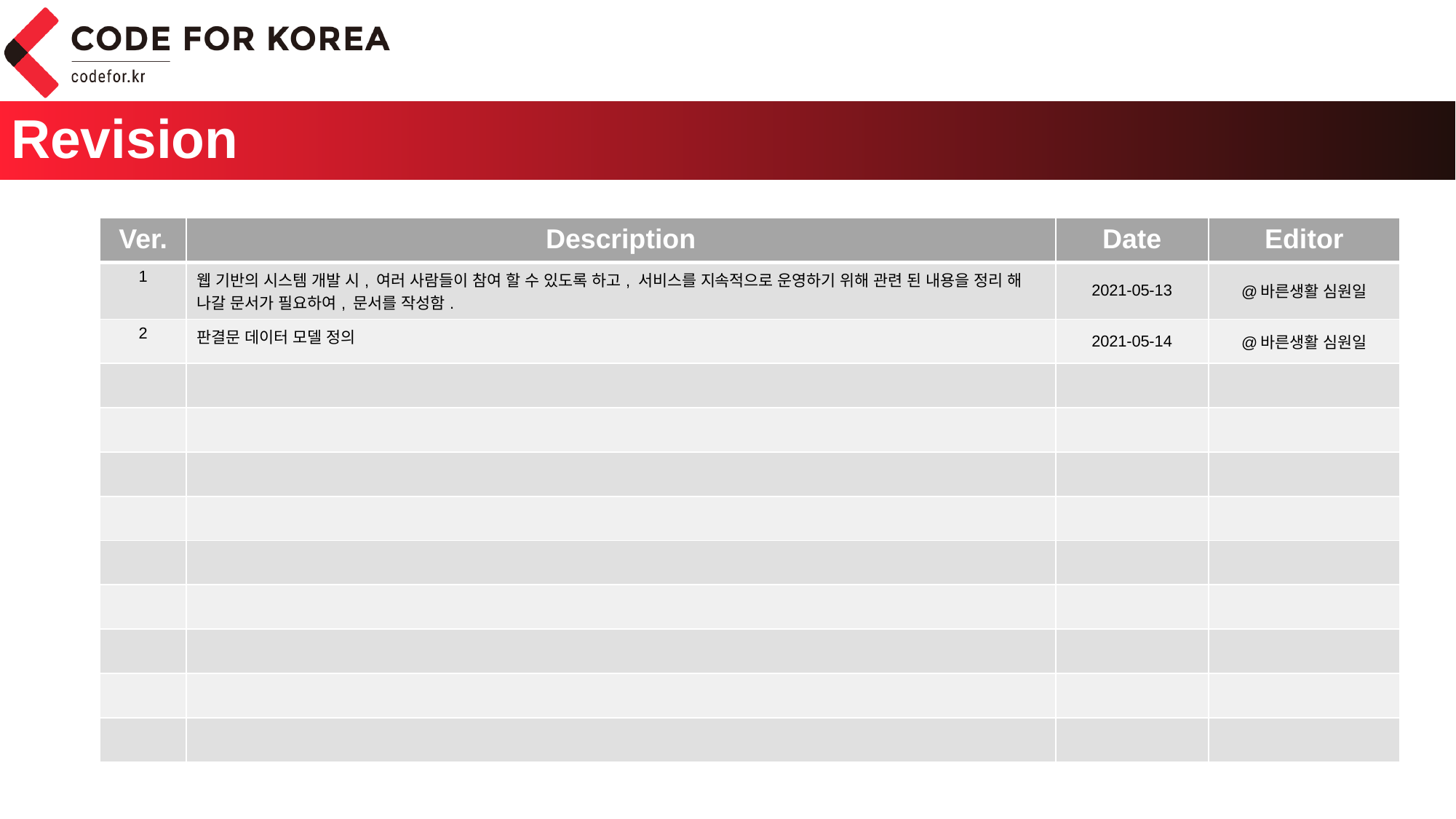

# Revision
| Ver. | Description | Date | Editor |
| --- | --- | --- | --- |
| 1 | 웹 기반의 시스템 개발 시, 여러 사람들이 참여 할 수 있도록 하고, 서비스를 지속적으로 운영하기 위해 관련 된 내용을 정리 해 나갈 문서가 필요하여, 문서를 작성함. | 2021-05-13 | @바른생활 심원일 |
| 2 | 판결문 데이터 모델 정의 | 2021-05-14 | @바른생활 심원일 |
|  |  |  |  |
|  |  |  |  |
|  |  |  |  |
|  |  |  |  |
|  |  |  |  |
|  |  |  |  |
|  |  |  |  |
|  |  |  |  |
|  |  |  |  |